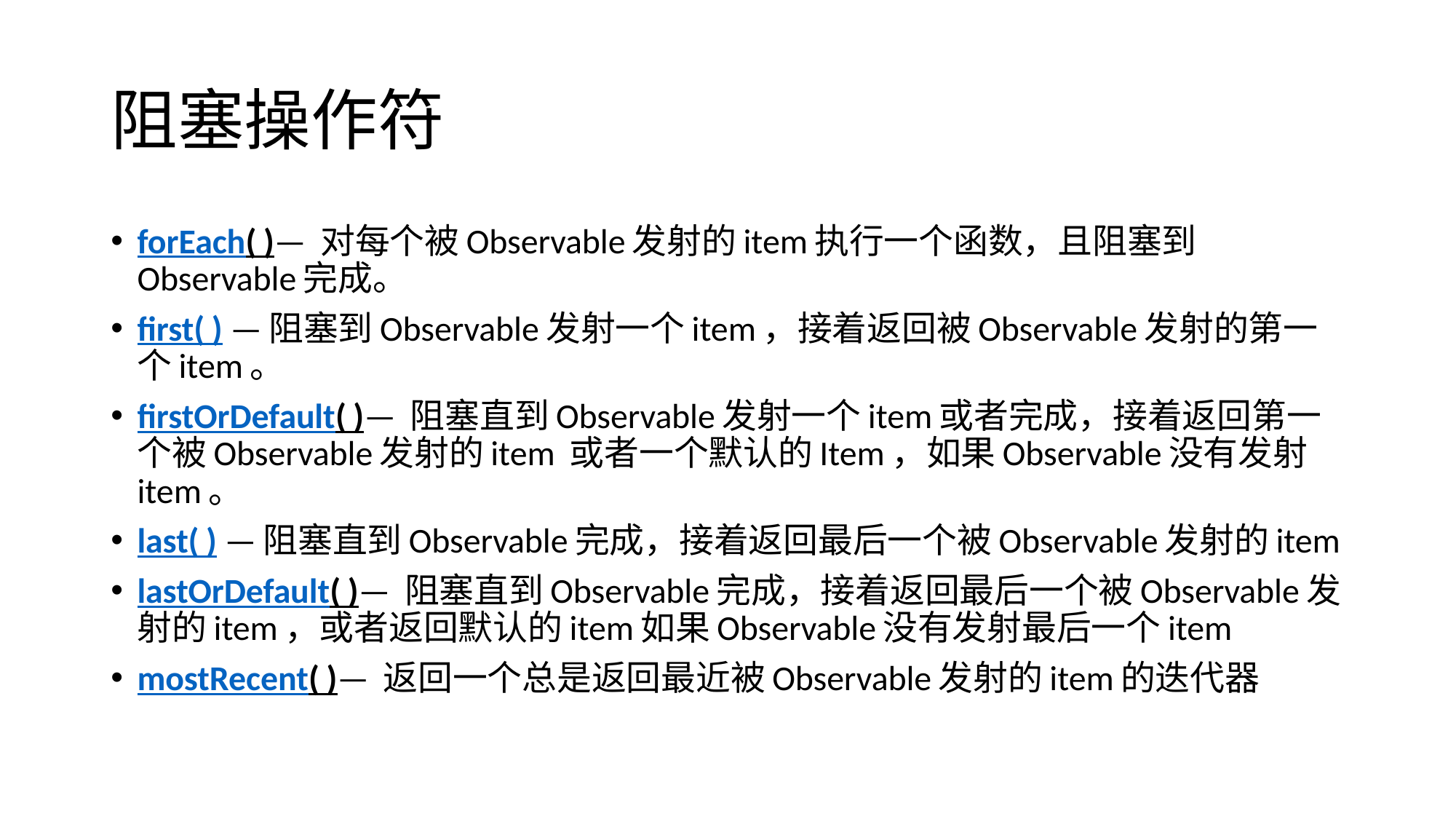

# 阻塞操作符
forEach( )— 对每个被Observable发射的item执行一个函数，且阻塞到Observable完成。
first( ) —阻塞到Observable发射一个item，接着返回被Observable发射的第一个item。
firstOrDefault( )— 阻塞直到Observable发射一个item或者完成，接着返回第一个被Observable发射的item 或者一个默认的Item，如果Observable没有发射item。
last( ) —阻塞直到Observable完成，接着返回最后一个被Observable发射的item
lastOrDefault( )— 阻塞直到Observable完成，接着返回最后一个被Observable发射的item，或者返回默认的item如果Observable没有发射最后一个item
mostRecent( )— 返回一个总是返回最近被Observable发射的item的迭代器